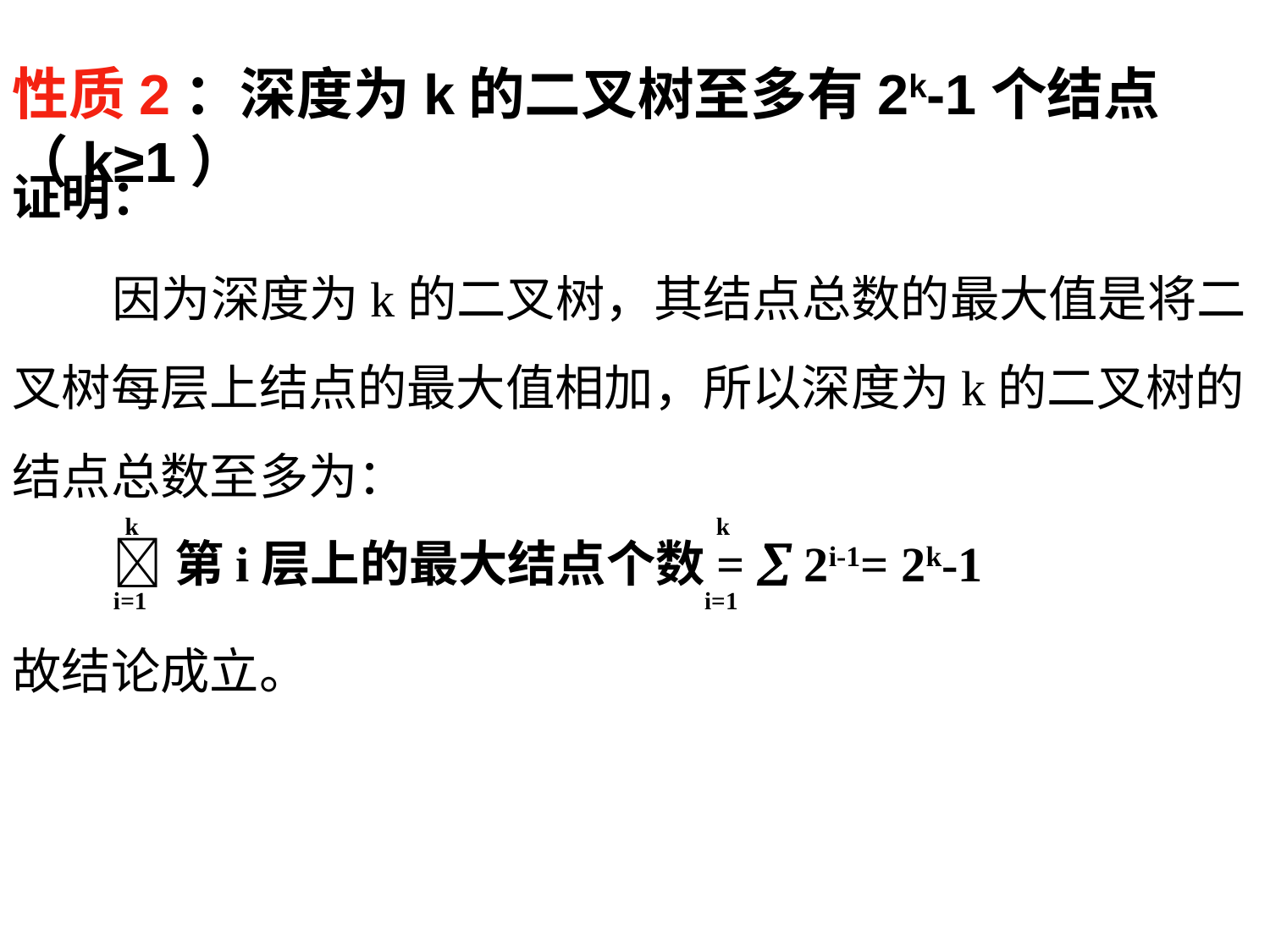

性质2：深度为k的二叉树至多有2k-1个结点（k≥1）
证明：
        因为深度为k的二叉树，其结点总数的最大值是将二叉树每层上结点的最大值相加，所以深度为k的二叉树的结点总数至多为：
k
k
∑第i层上的最大结点个数= ∑ 2i-1= 2k-1
i=1
i=1
故结论成立。